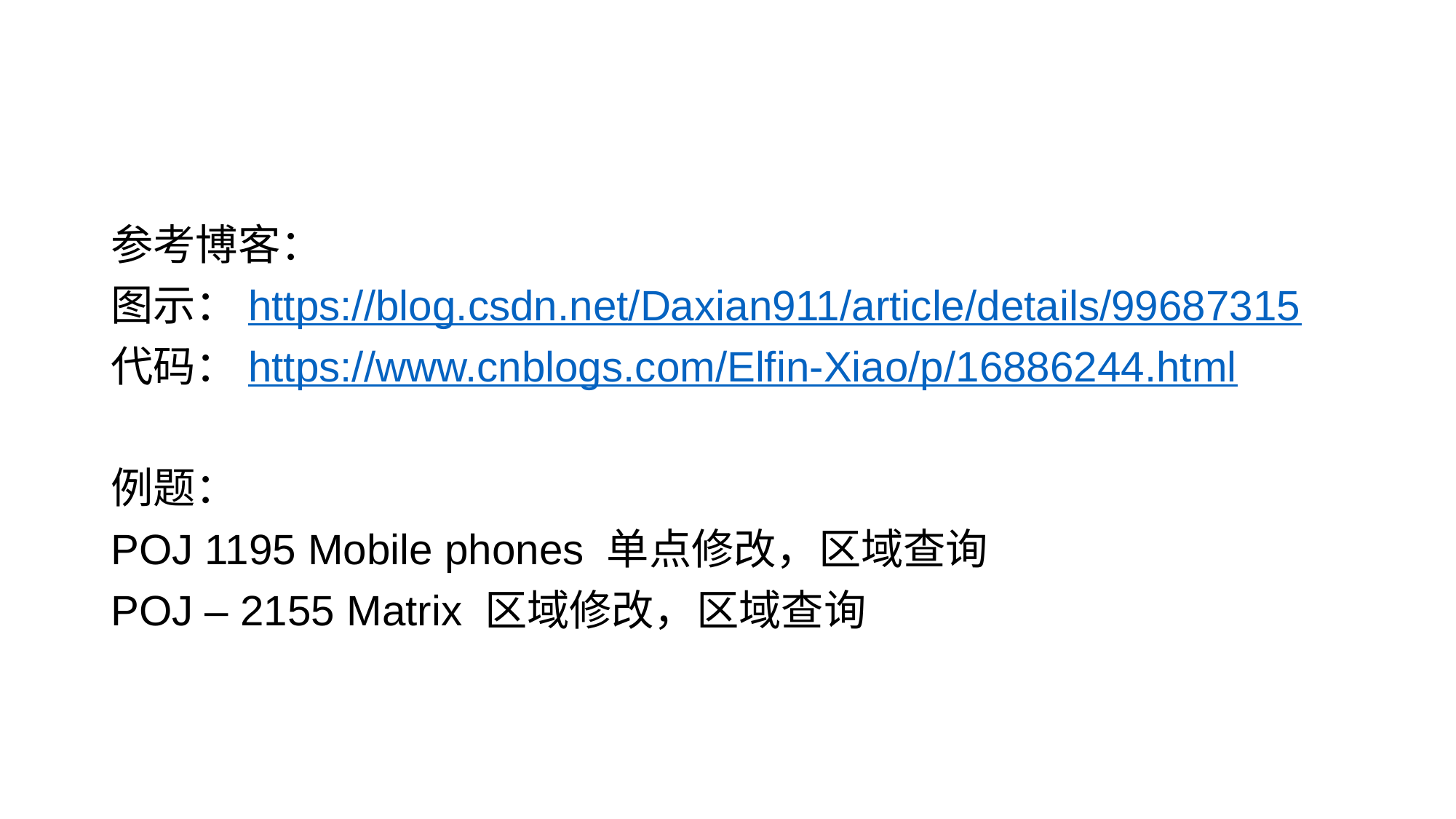

#
参考博客：
图示：https://blog.csdn.net/Daxian911/article/details/99687315
代码：https://www.cnblogs.com/Elfin-Xiao/p/16886244.html

例题：
POJ 1195 Mobile phones 单点修改，区域查询
POJ – 2155 Matrix 区域修改，区域查询